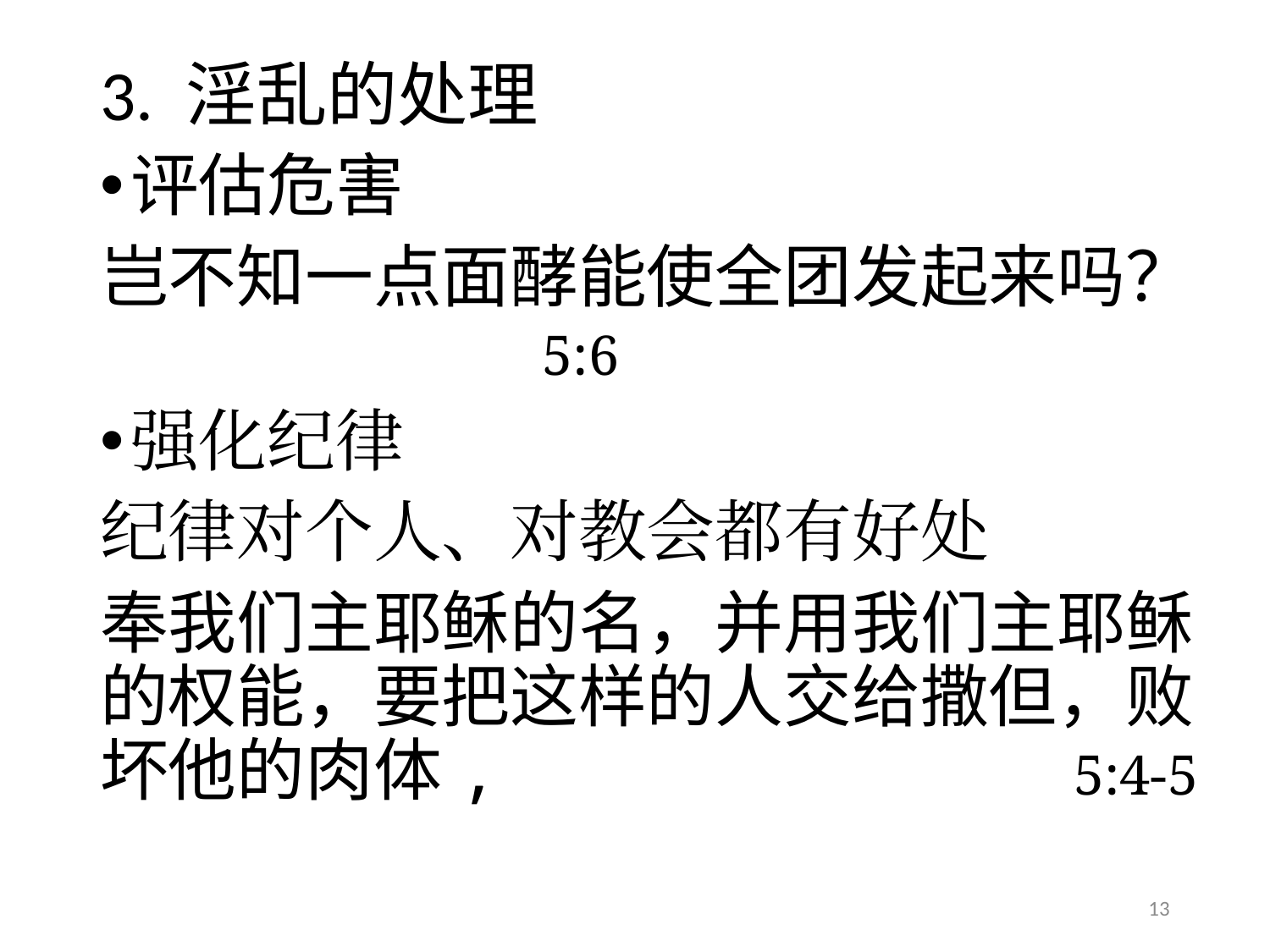

# 3. 淫乱的处理
评估危害
岂不知一点面酵能使全团发起来吗？
                            5:6
强化纪律
纪律对个人、对教会都有好处
奉我们主耶稣的名，并用我们主耶稣的权能，要把这样的人交给撒但，败坏他的肉体,              5:4-5
13